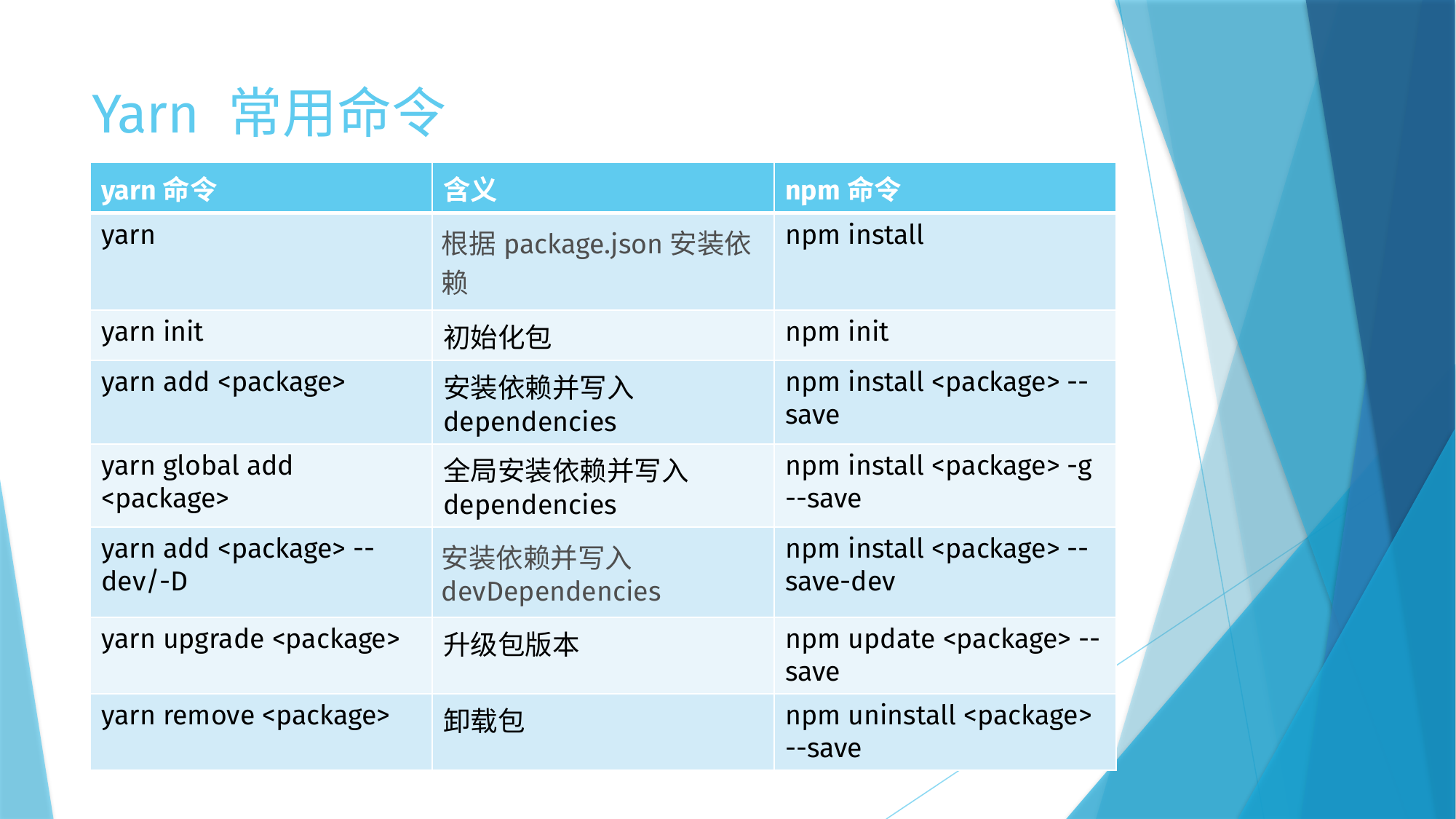

# Yarn 常用命令
| yarn命令 | 含义 | npm命令 |
| --- | --- | --- |
| yarn | 根据package.json安装依赖 | npm install |
| yarn init | 初始化包 | npm init |
| yarn add <package> | 安装依赖并写入dependencies | npm install <package> --save |
| yarn global add <package> | 全局安装依赖并写入dependencies | npm install <package> -g --save |
| yarn add <package> --dev/-D | 安装依赖并写入devDependencies | npm install <package> --save-dev |
| yarn upgrade <package> | 升级包版本 | npm update <package> --save |
| yarn remove <package> | 卸载包 | npm uninstall <package> --save |